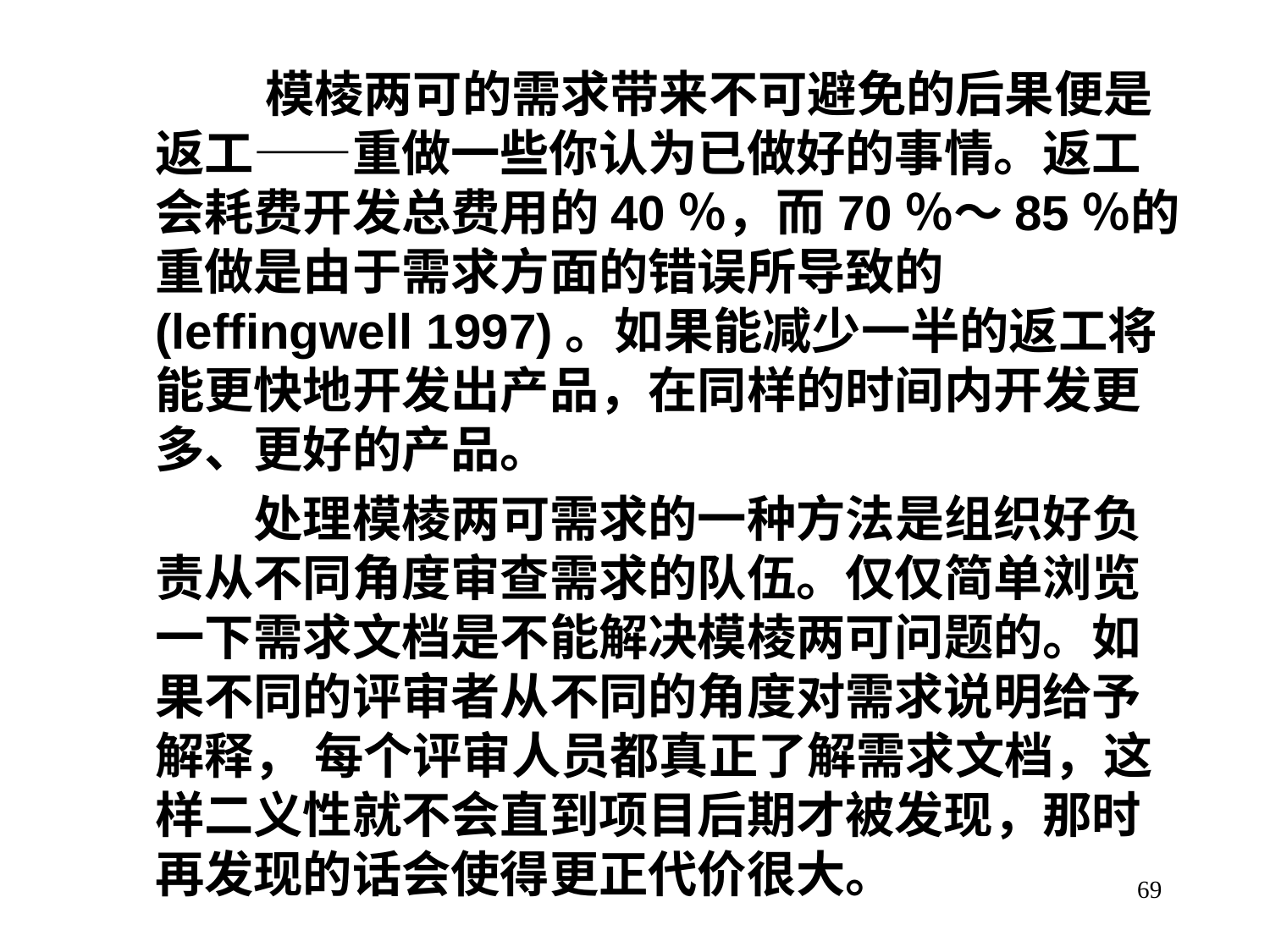

# 模棱两可的需求带来不可避免的后果便是返工——重做一些你认为已做好的事情。返工会耗费开发总费用的40％，而70％～85％的重做是由于需求方面的错误所导致的(leffingwell 1997)。如果能减少一半的返工将能更快地开发出产品，在同样的时间内开发更多、更好的产品。
            处理模棱两可需求的一种方法是组织好负责从不同角度审查需求的队伍。仅仅简单浏览一下需求文档是不能解决模棱两可问题的。如果不同的评审者从不同的角度对需求说明给予解释， 每个评审人员都真正了解需求文档，这样二义性就不会直到项目后期才被发现，那时再发现的话会使得更正代价很大。

69